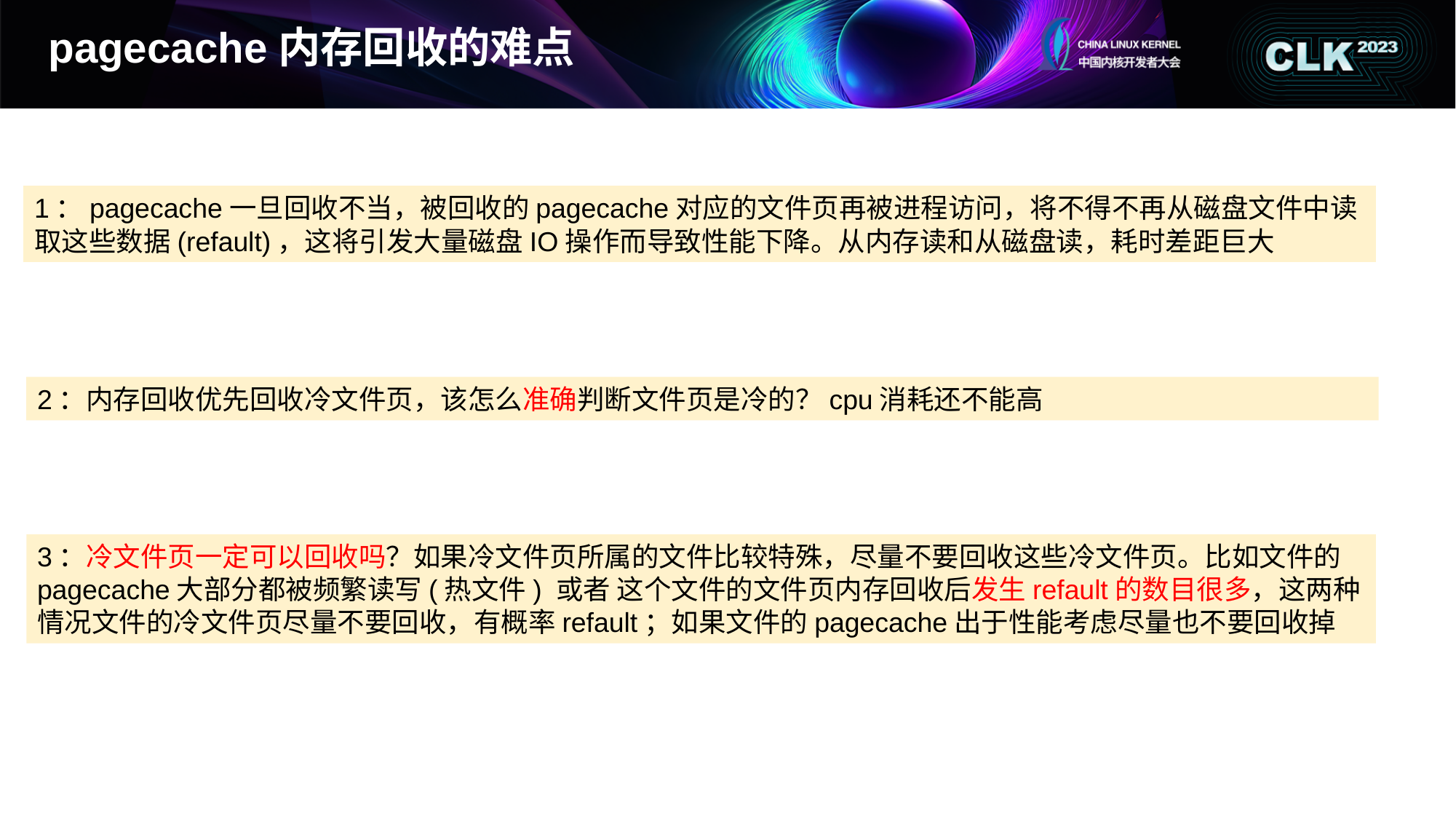

# pagecache内存回收的难点
1：pagecache一旦回收不当，被回收的pagecache对应的文件页再被进程访问，将不得不再从磁盘文件中读取这些数据(refault)，这将引发大量磁盘IO操作而导致性能下降。从内存读和从磁盘读，耗时差距巨大
2：内存回收优先回收冷文件页，该怎么准确判断文件页是冷的？cpu消耗还不能高
3：冷文件页一定可以回收吗？如果冷文件页所属的文件比较特殊，尽量不要回收这些冷文件页。比如文件的pagecache大部分都被频繁读写(热文件) 或者 这个文件的文件页内存回收后发生refault的数目很多，这两种情况文件的冷文件页尽量不要回收，有概率refault；如果文件的pagecache出于性能考虑尽量也不要回收掉